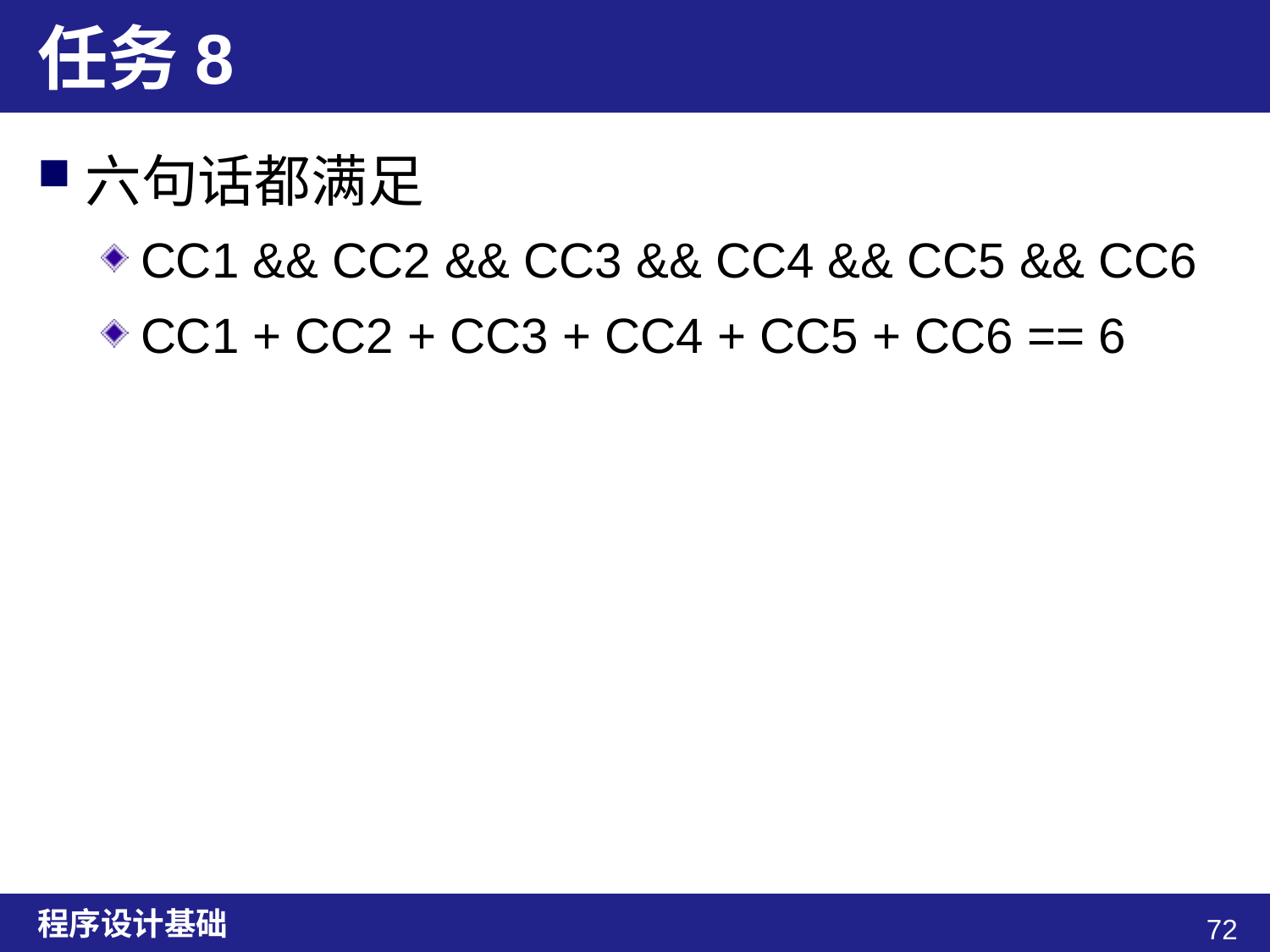

# 任务8
六句话都满足
CC1 && CC2 && CC3 && CC4 && CC5 && CC6
CC1 + CC2 + CC3 + CC4 + CC5 + CC6 == 6